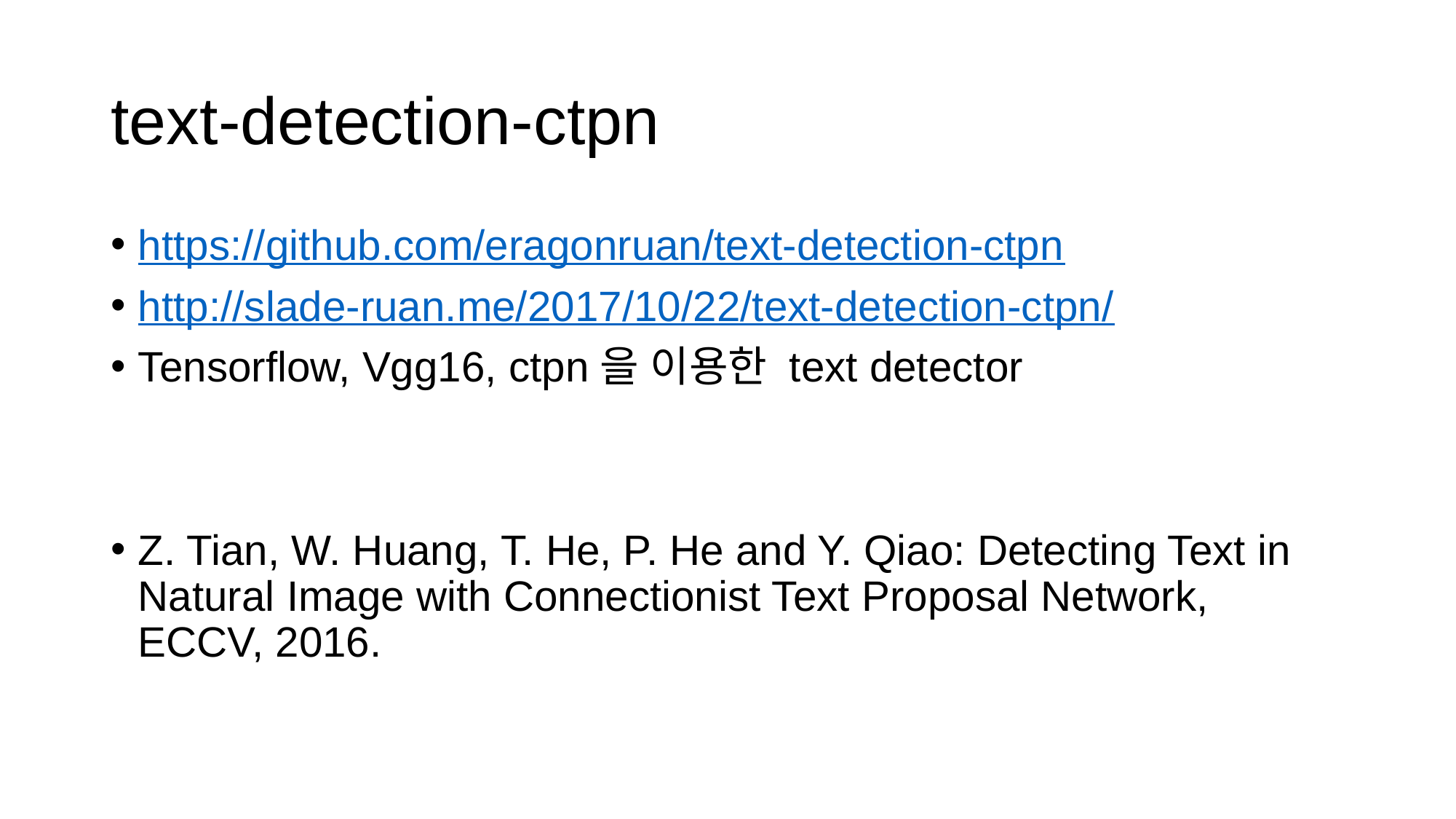

# text-detection-ctpn
https://github.com/eragonruan/text-detection-ctpn
http://slade-ruan.me/2017/10/22/text-detection-ctpn/
Tensorflow, Vgg16, ctpn을 이용한 text detector

Z. Tian, W. Huang, T. He, P. He and Y. Qiao: Detecting Text in Natural Image with Connectionist Text Proposal Network, ECCV, 2016.